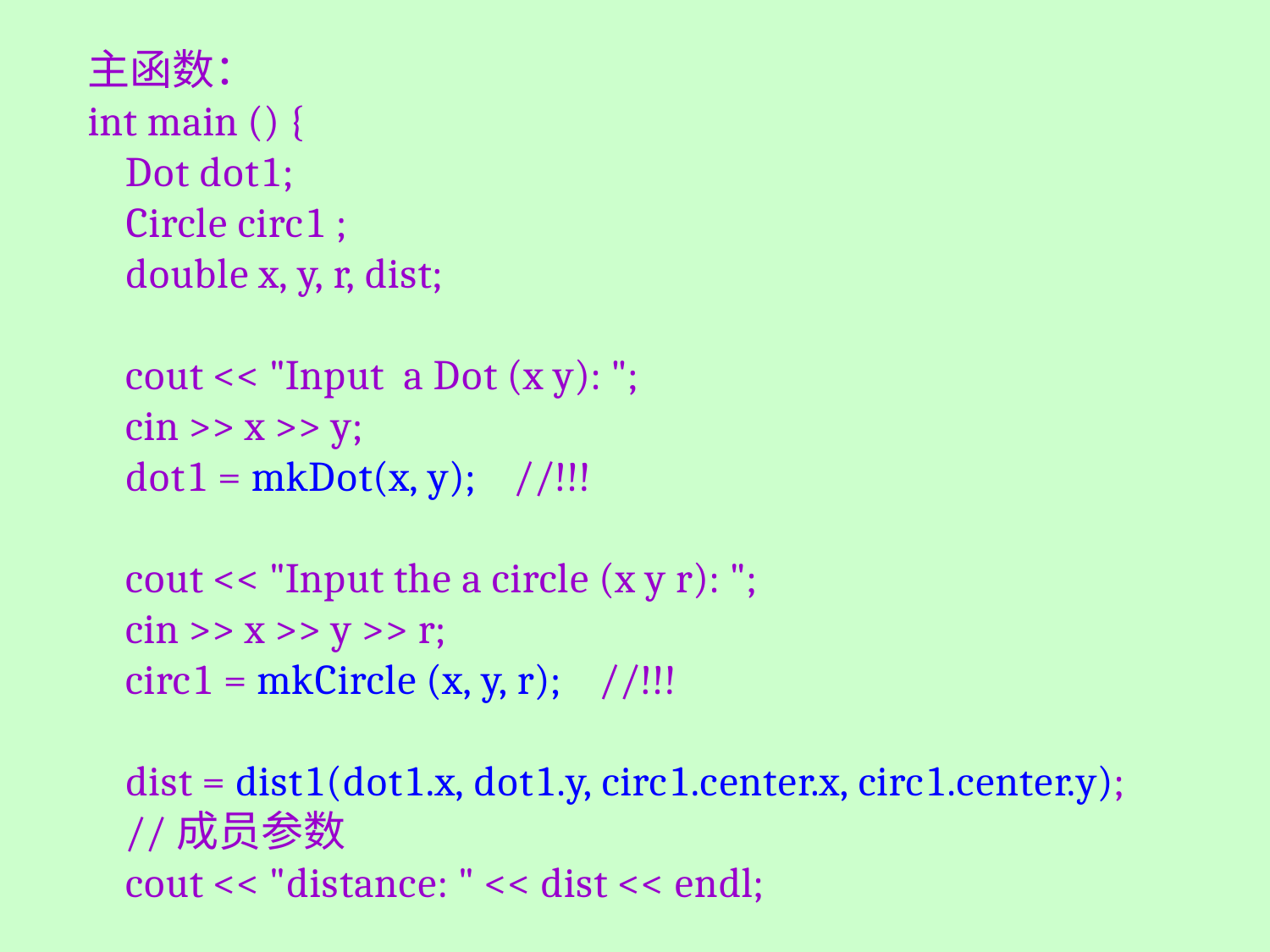

主函数：
int main () {
    Dot dot1;
    Circle circ1 ;
    double x, y, r, dist;

    cout << "Input  a Dot (x y): ";
    cin >> x >> y;
    dot1 = mkDot(x, y);    //!!!

    cout << "Input the a circle (x y r): ";
    cin >> x >> y >> r;
    circ1 = mkCircle (x, y, r);    //!!!

    dist = dist1(dot1.x, dot1.y, circ1.center.x, circ1.center.y);
    //成员参数
    cout << "distance: " << dist << endl;
34